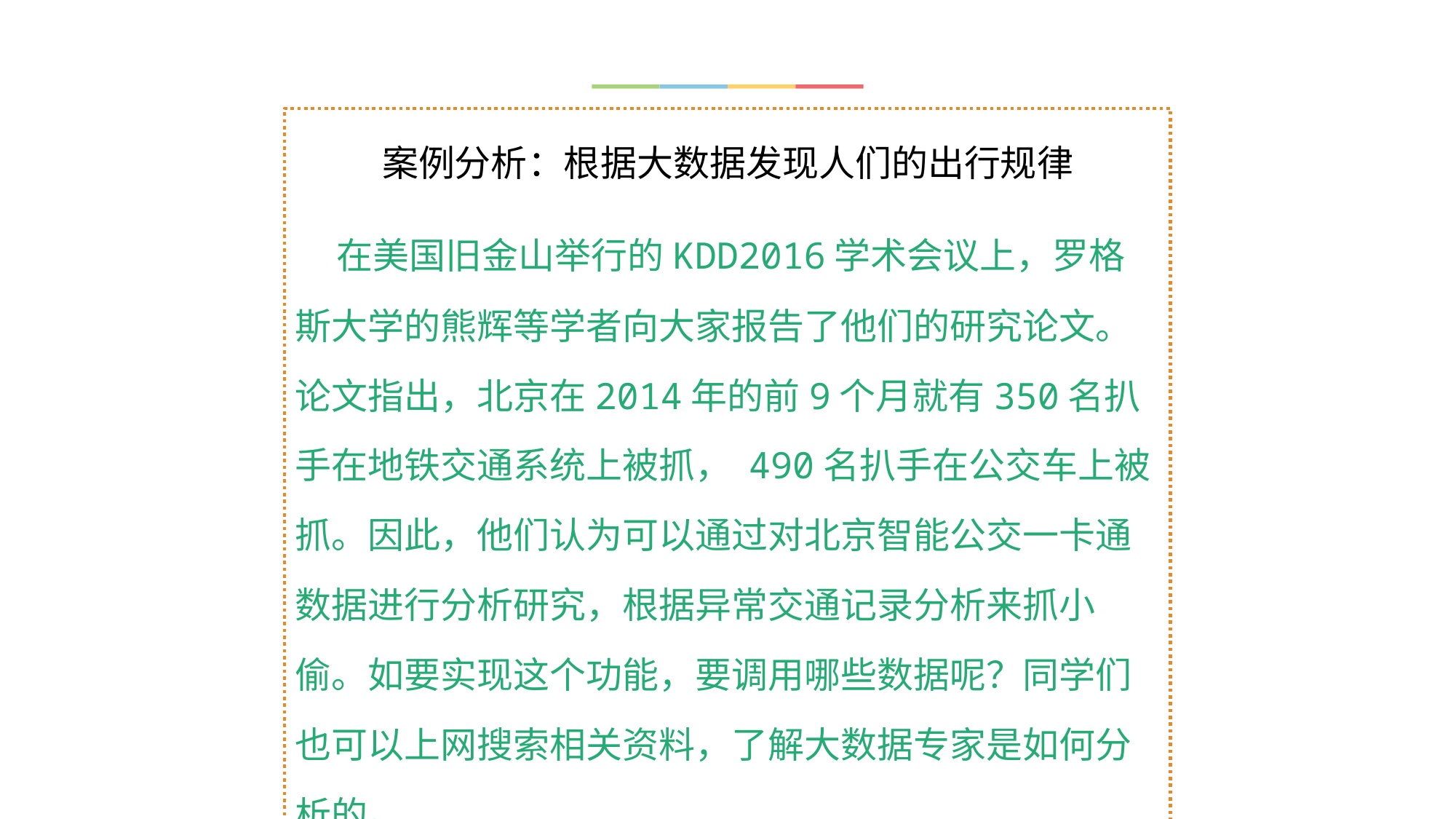

案例分析：根据大数据发现人们的出行规律

    在美国旧金山举行的KDD2016学术会议上，罗格斯大学的熊辉等学者向大家报告了他们的研究论文。论文指出，北京在2014年的前9个月就有350名扒手在地铁交通系统上被抓， 490名扒手在公交车上被抓。因此，他们认为可以通过对北京智能公交一卡通数据进行分析研究，根据异常交通记录分析来抓小偷。如要实现这个功能，要调用哪些数据呢？同学们也可以上网搜索相关资料，了解大数据专家是如何分析的。